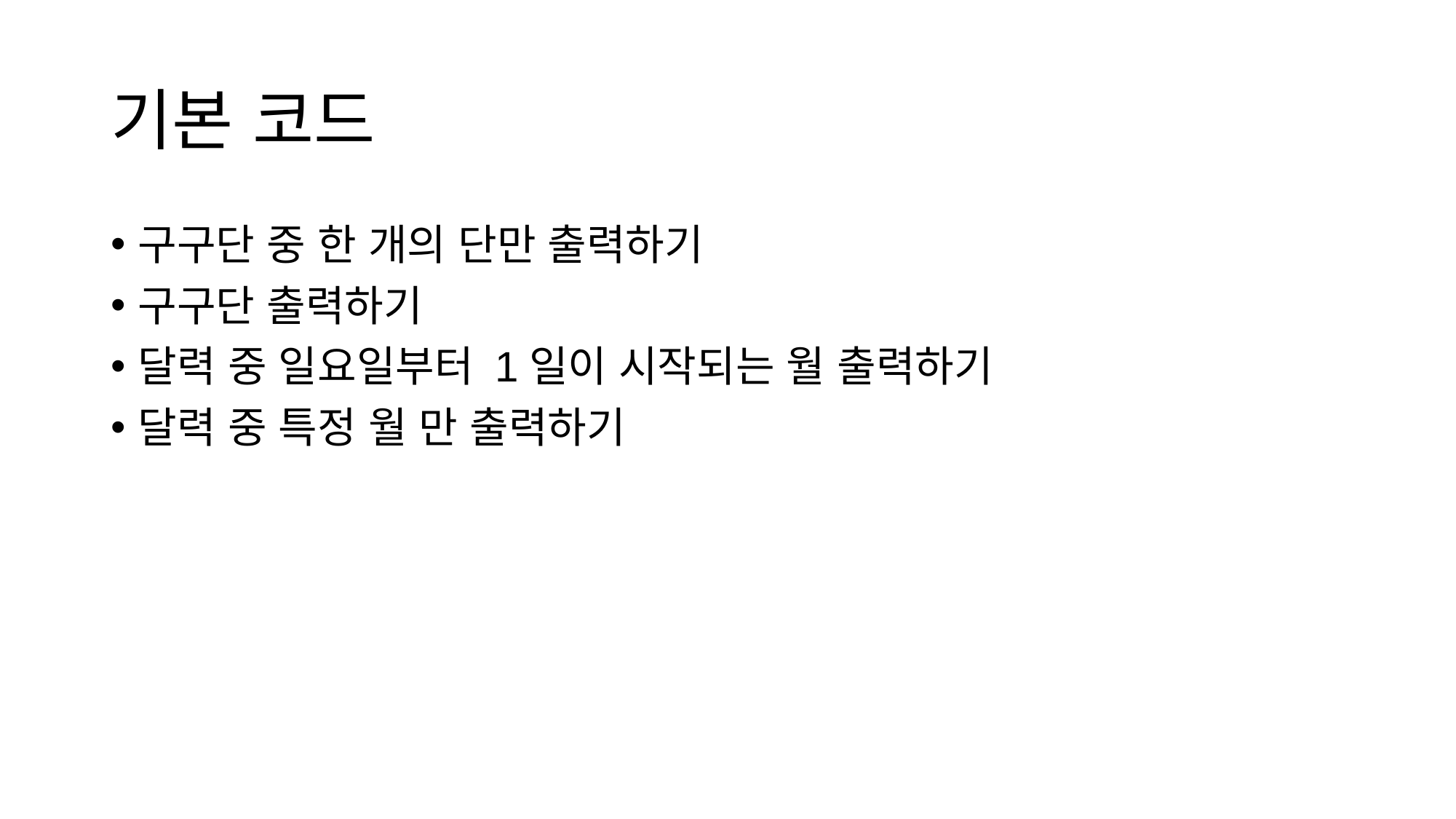

# 기본 코드
구구단 중 한 개의 단만 출력하기
구구단 출력하기
달력 중 일요일부터 1일이 시작되는 월 출력하기
달력 중 특정 월 만 출력하기